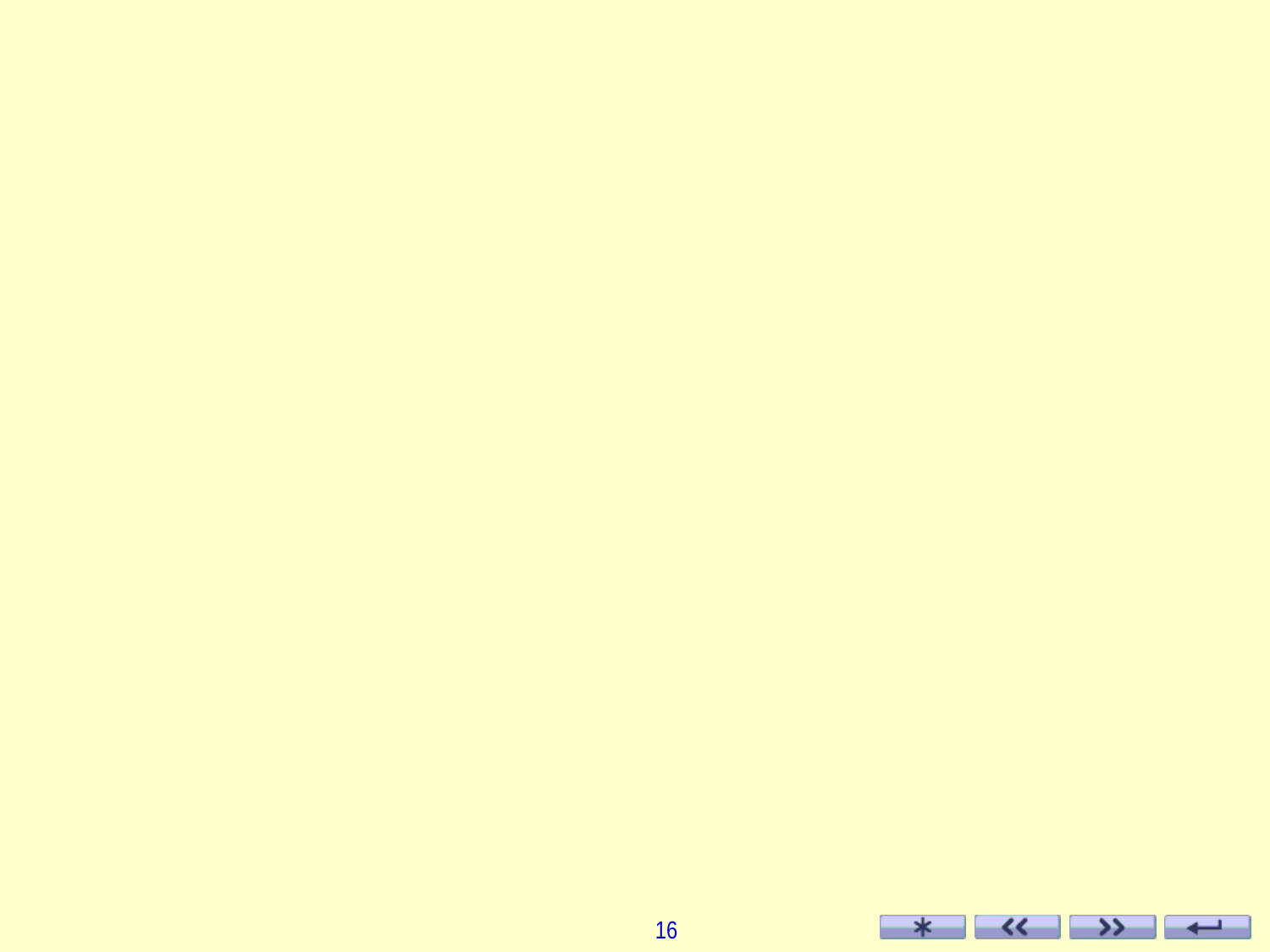

#
自动校时：由秒脉冲控制校时
仿广播电台正点报时：在59分51秒、53秒、55秒、
57秒发出低音512Hz信号，
在59分59秒时发出一次高音1024Hz信号，
音响持续1秒钟，在1024Hz音响结束时刻为整点。
定时闹钟：其时间自定；
报整点：发出一次高音1024Hz信号，
音响持续1秒钟，间隔1秒，几点响几声，
亦可由按键控制报整点时数。
其他功能